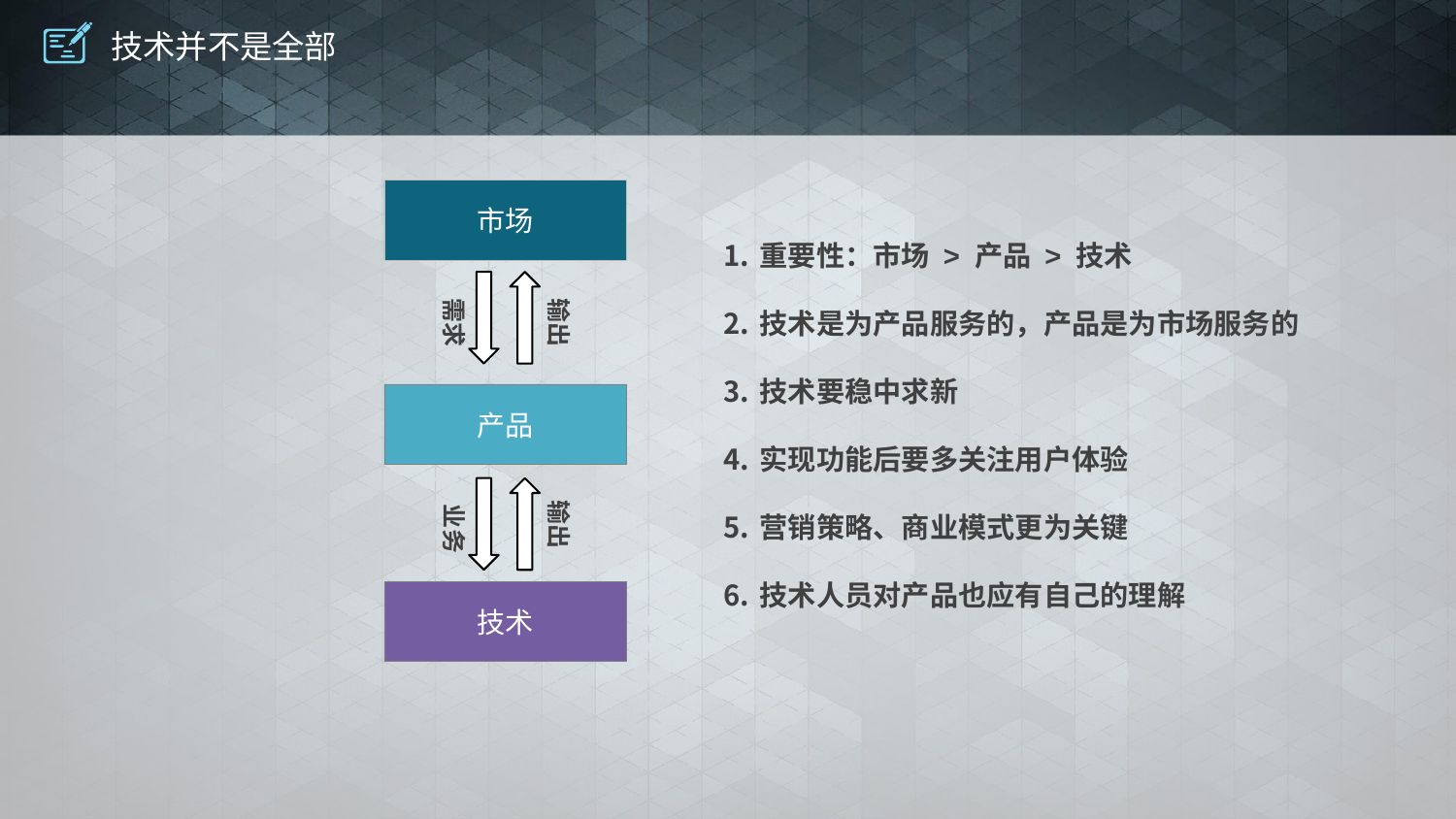

# 技术并不是全部

市场
重要性：市场 > 产品 > 技术

技术是为产品服务的，产品是为市场服务的

技术要稳中求新

实现功能后要多关注用户体验

营销策略、商业模式更为关键

技术人员对产品也应有自己的理解
需求

输出

产品
输出
业务

技术